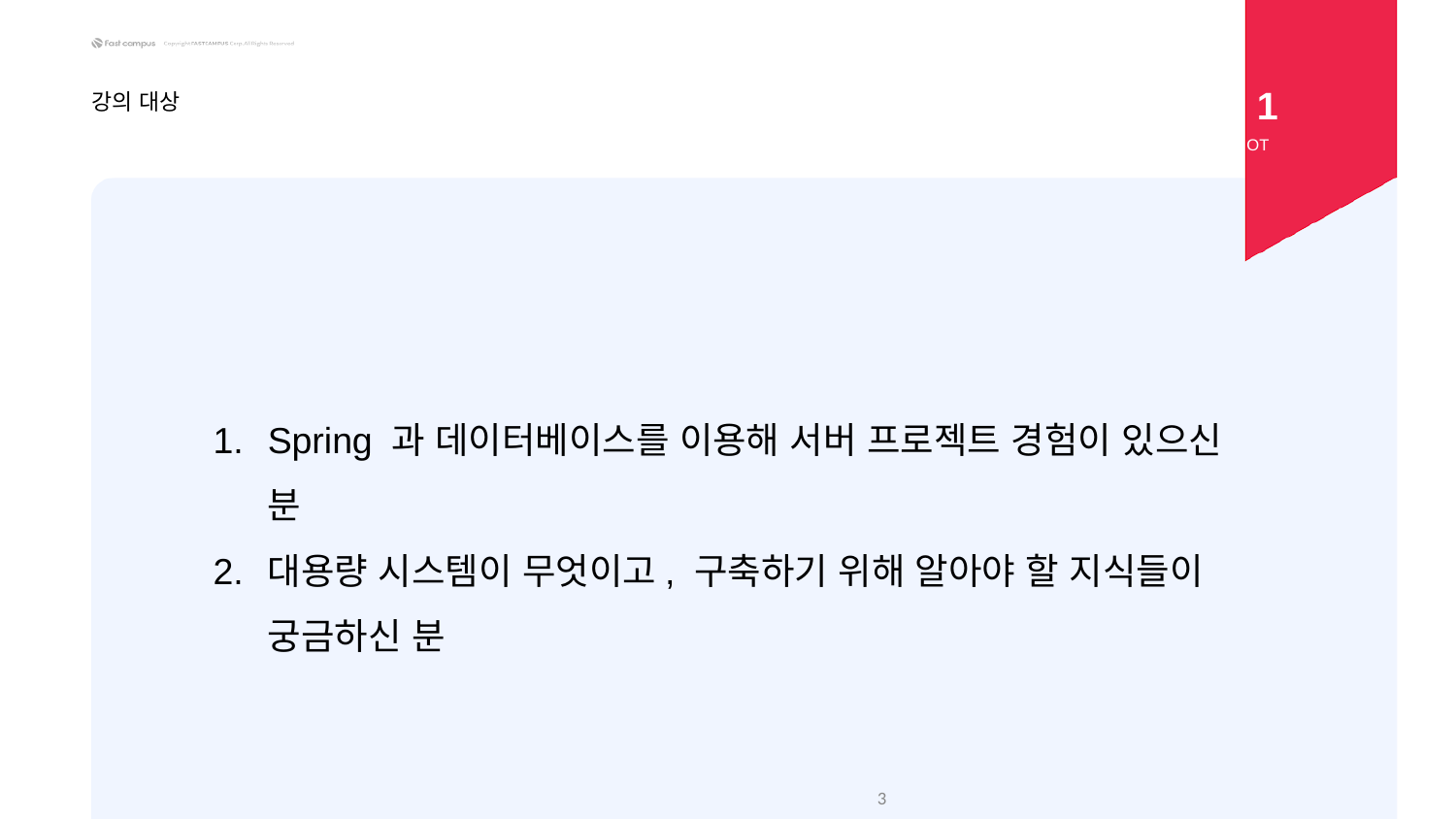

1
강의 대상
OT
Spring 과 데이터베이스를 이용해 서버 프로젝트 경험이 있으신 분
대용량 시스템이 무엇이고, 구축하기 위해 알아야 할 지식들이 궁금하신 분
3